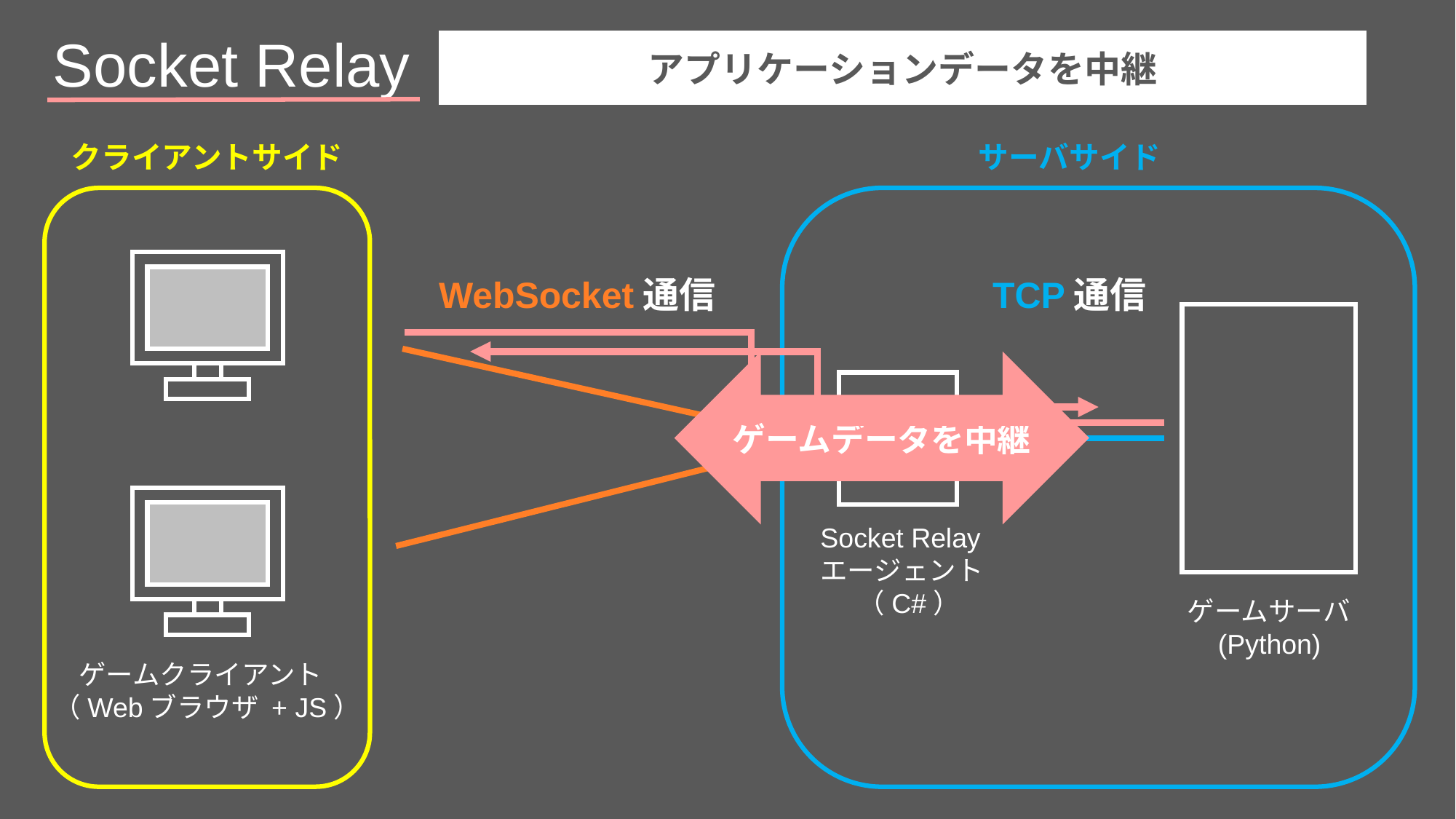

Socket Relay

アプリケーションデータを中継
クライアントサイド
サーバサイド

TCP通信
WebSocket通信

ゲームデータを中継

Socket Relay
エージェント
     （C#）
ゲームサーバ
    (Python)

   ゲームクライアント
（Webブラウザ + JS）